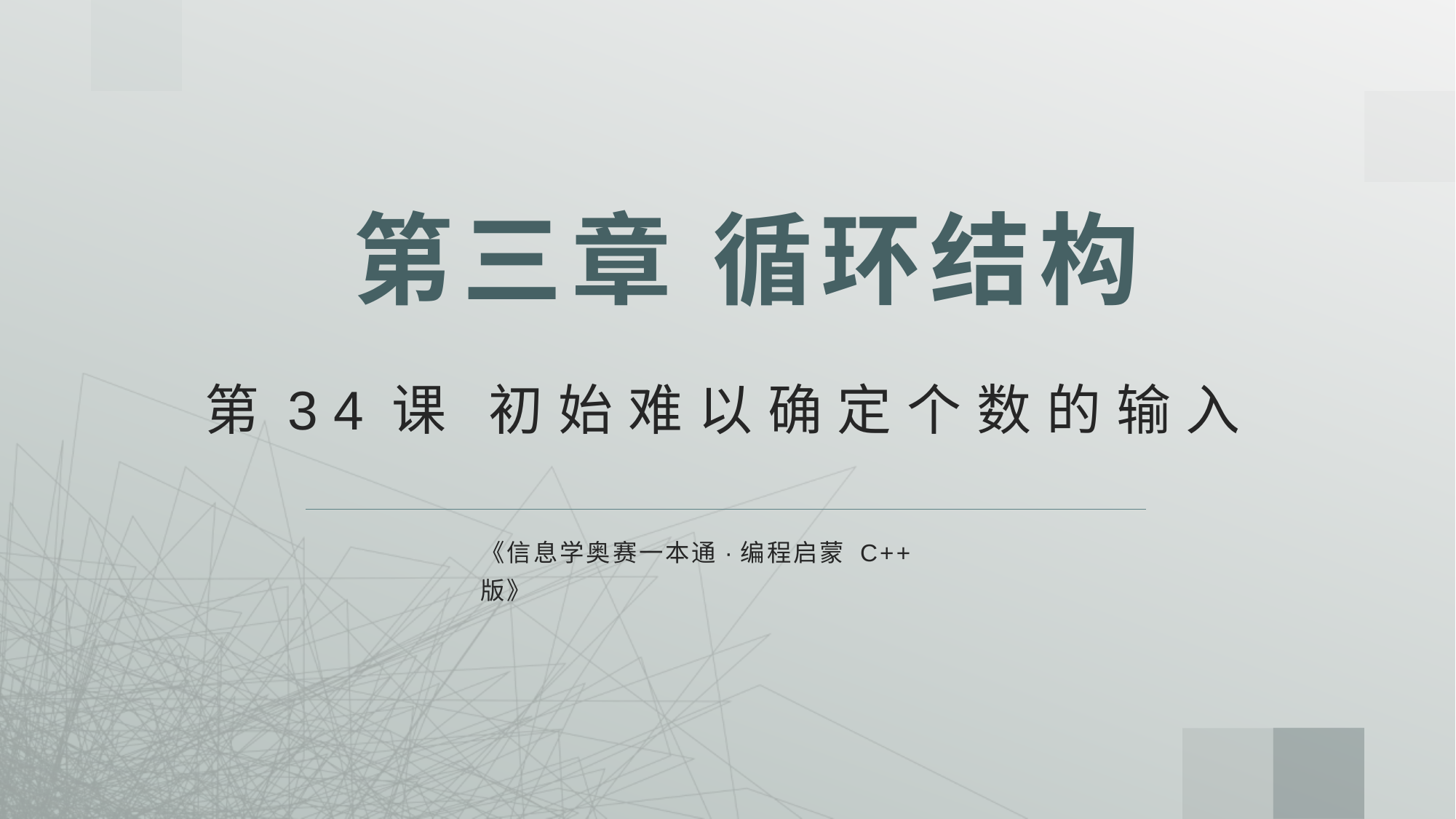

# 第三章 循环结构
第34课 初始难以确定个数的输入
《信息学奥赛一本通·编程启蒙 C++版》